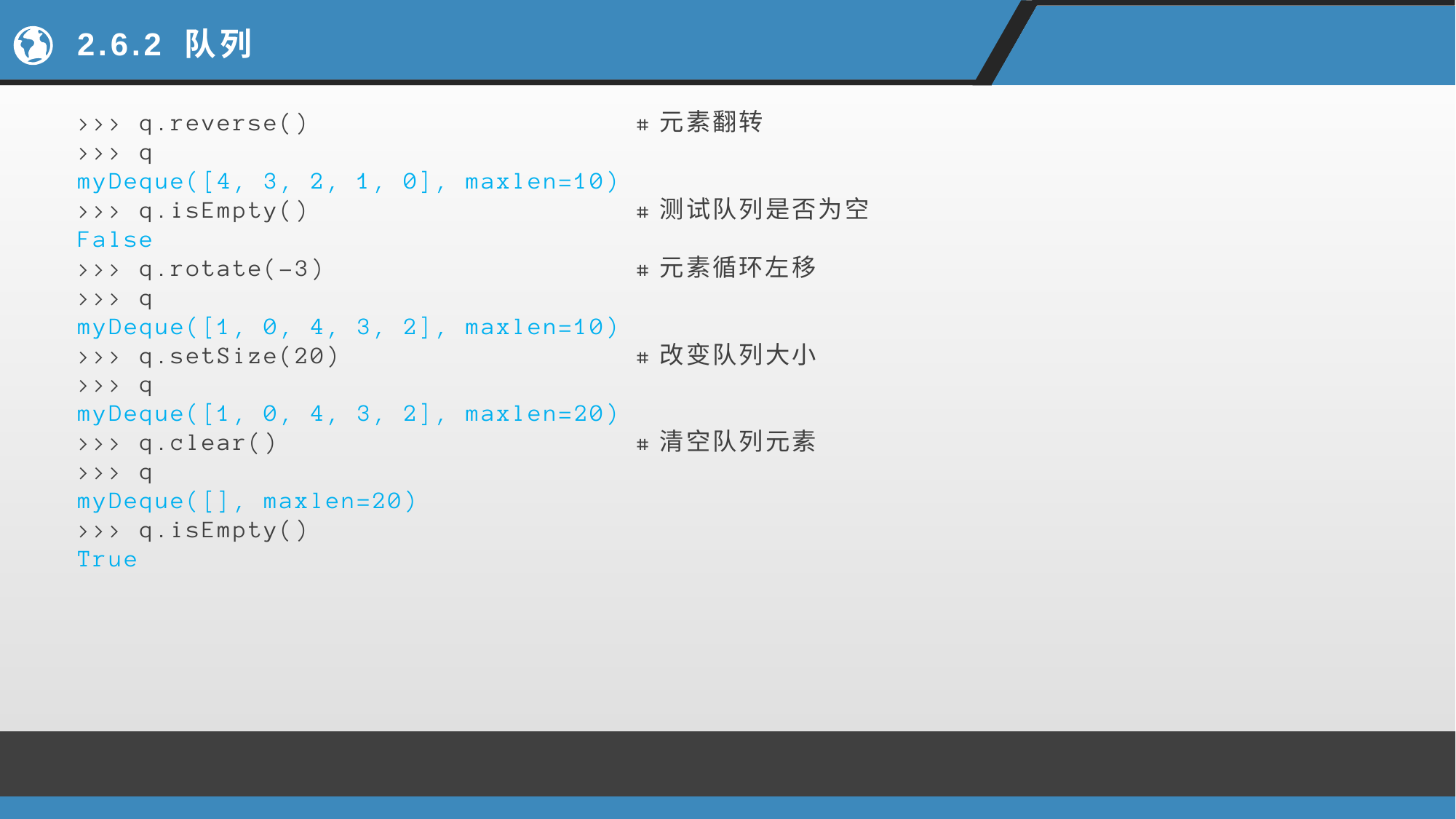

# 2.6.2 队列

>>> q.reverse()                     #元素翻转
>>> q
myDeque([4, 3, 2, 1, 0], maxlen=10)
>>> q.isEmpty()                     #测试队列是否为空
False
>>> q.rotate(-3)                    #元素循环左移
>>> q
myDeque([1, 0, 4, 3, 2], maxlen=10)
>>> q.setSize(20)                   #改变队列大小
>>> q
myDeque([1, 0, 4, 3, 2], maxlen=20)
>>> q.clear()                       #清空队列元素
>>> q
myDeque([], maxlen=20)
>>> q.isEmpty()
True